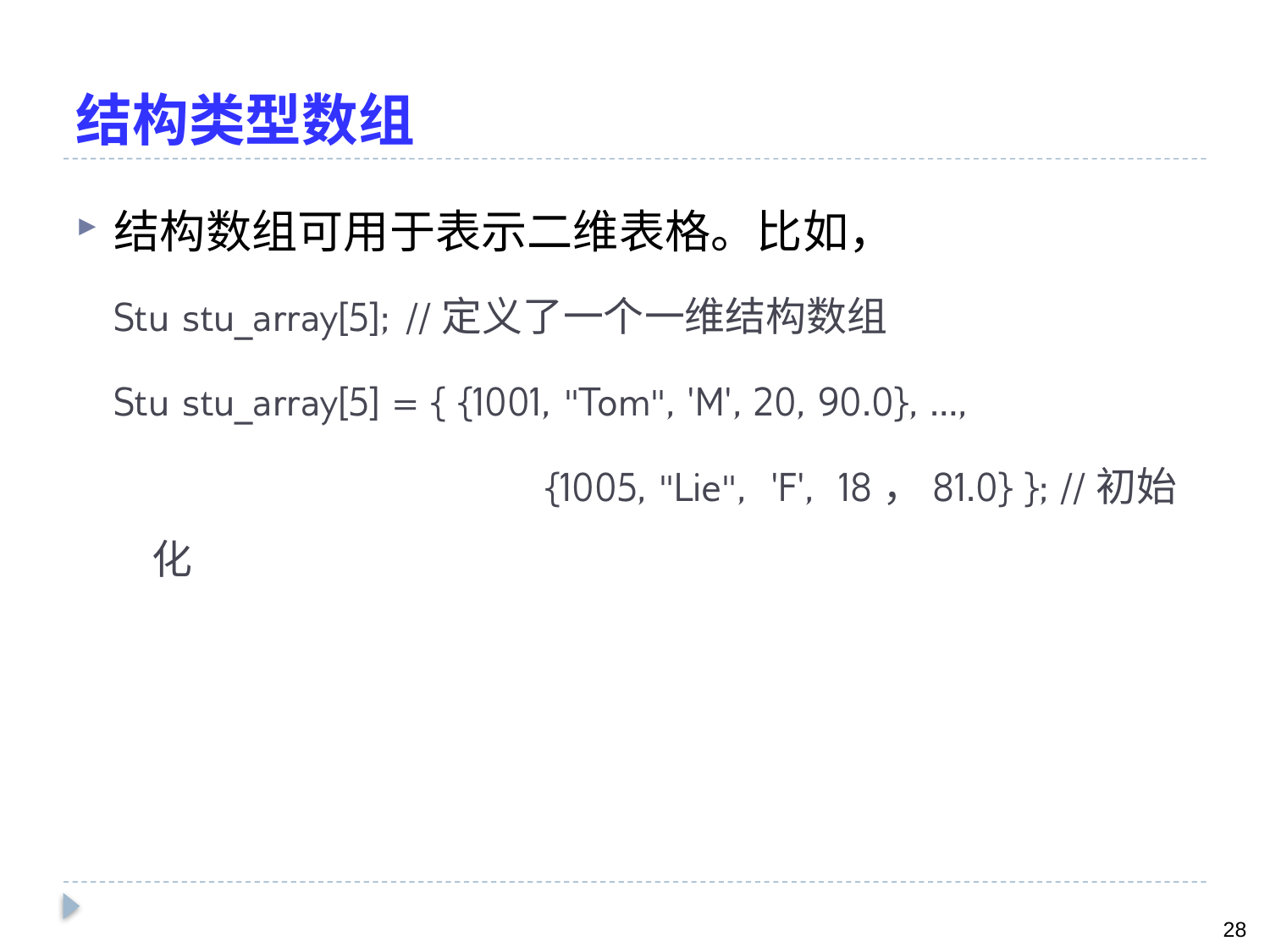

# 结构类型数组
结构数组可用于表示二维表格。比如，
Stu stu_array[5];	//定义了一个一维结构数组
Stu stu_array[5] = { {1001, "Tom", 'M', 20, 90.0}, …,
				 {1005, "Lie",  'F',  18，81.0} }; //初始化
28